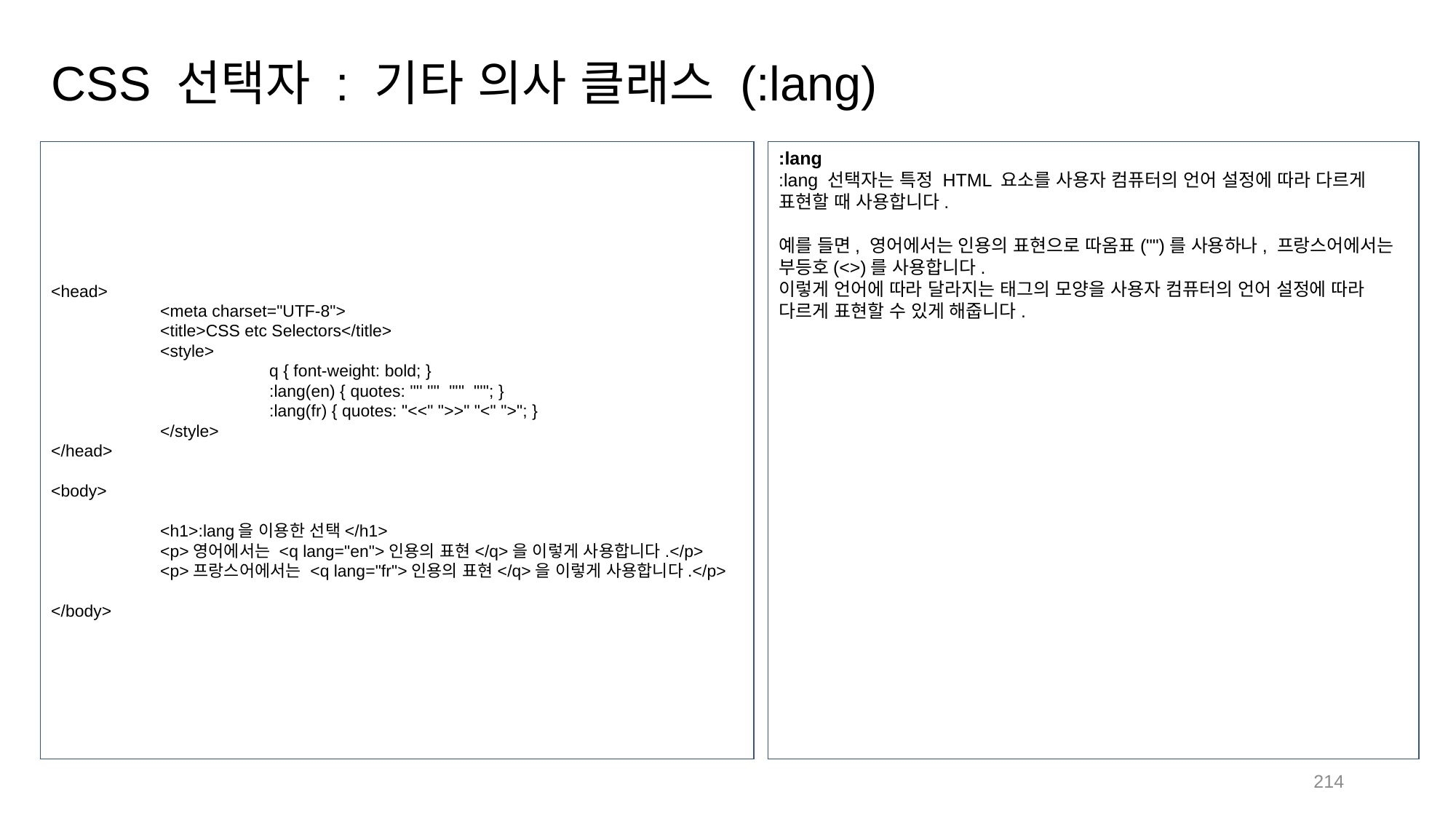

# CSS 선택자 : 기타 의사 클래스 (:lang)
<head>
	<meta charset="UTF-8">
	<title>CSS etc Selectors</title>
	<style>
		q { font-weight: bold; }
		:lang(en) { quotes: '"' '"'  "'"  "'"; }
		:lang(fr) { quotes: "<<" ">>" "<" ">"; }
	</style>
</head>

<body>

	<h1>:lang을 이용한 선택</h1>
	<p>영어에서는 <q lang="en">인용의 표현</q>을 이렇게 사용합니다.</p>
	<p>프랑스어에서는 <q lang="fr">인용의 표현</q>을 이렇게 사용합니다.</p>

</body>
:lang
:lang 선택자는 특정 HTML 요소를 사용자 컴퓨터의 언어 설정에 따라 다르게 표현할 때 사용합니다.

예를 들면, 영어에서는 인용의 표현으로 따옴표("")를 사용하나, 프랑스어에서는 부등호(<>)를 사용합니다.
이렇게 언어에 따라 달라지는 태그의 모양을 사용자 컴퓨터의 언어 설정에 따라 다르게 표현할 수 있게 해줍니다.
214